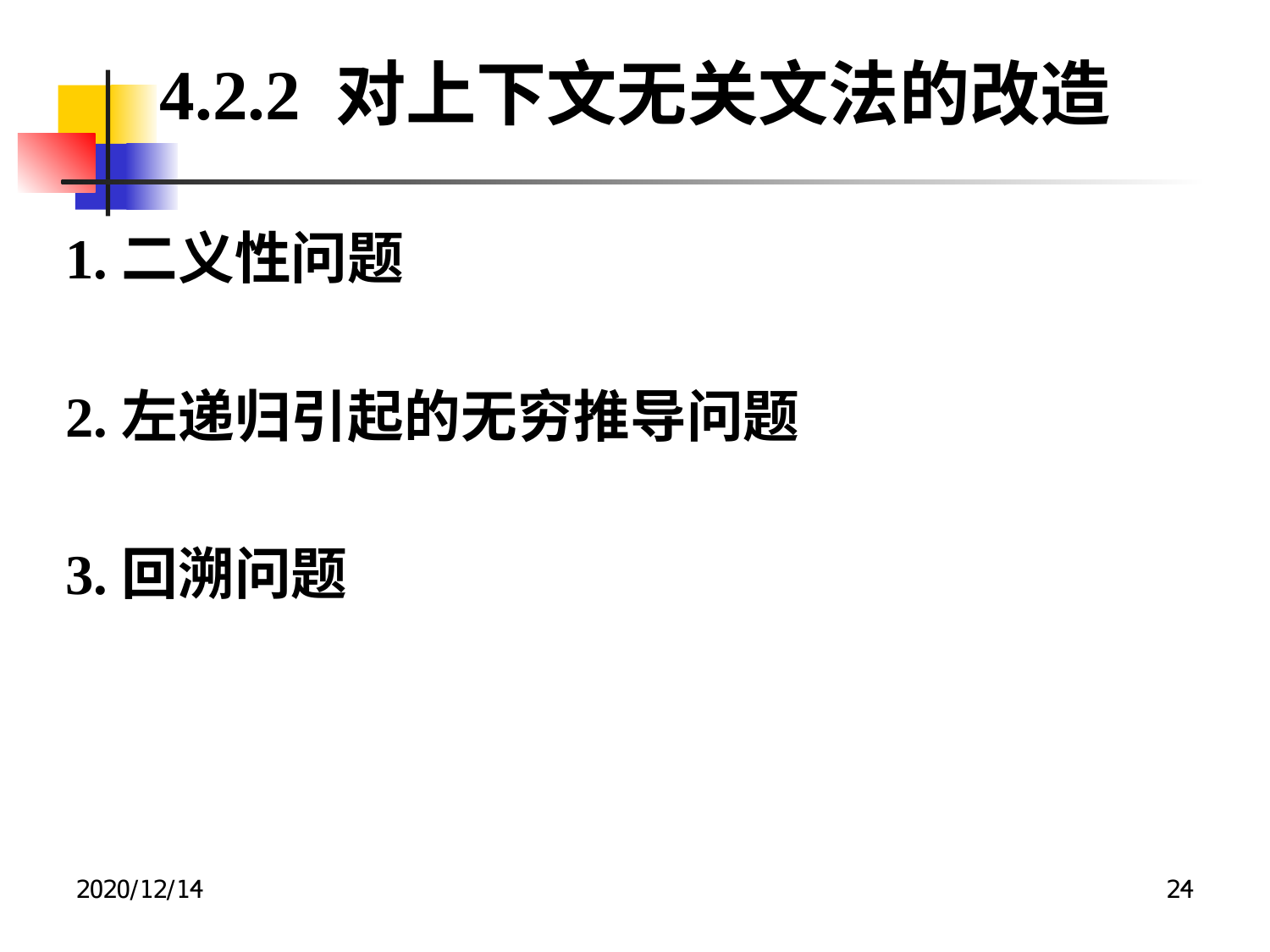

4.2.2 对上下文无关文法的改造
1.二义性问题

2.左递归引起的无穷推导问题

3.回溯问题
2020/12/14
24